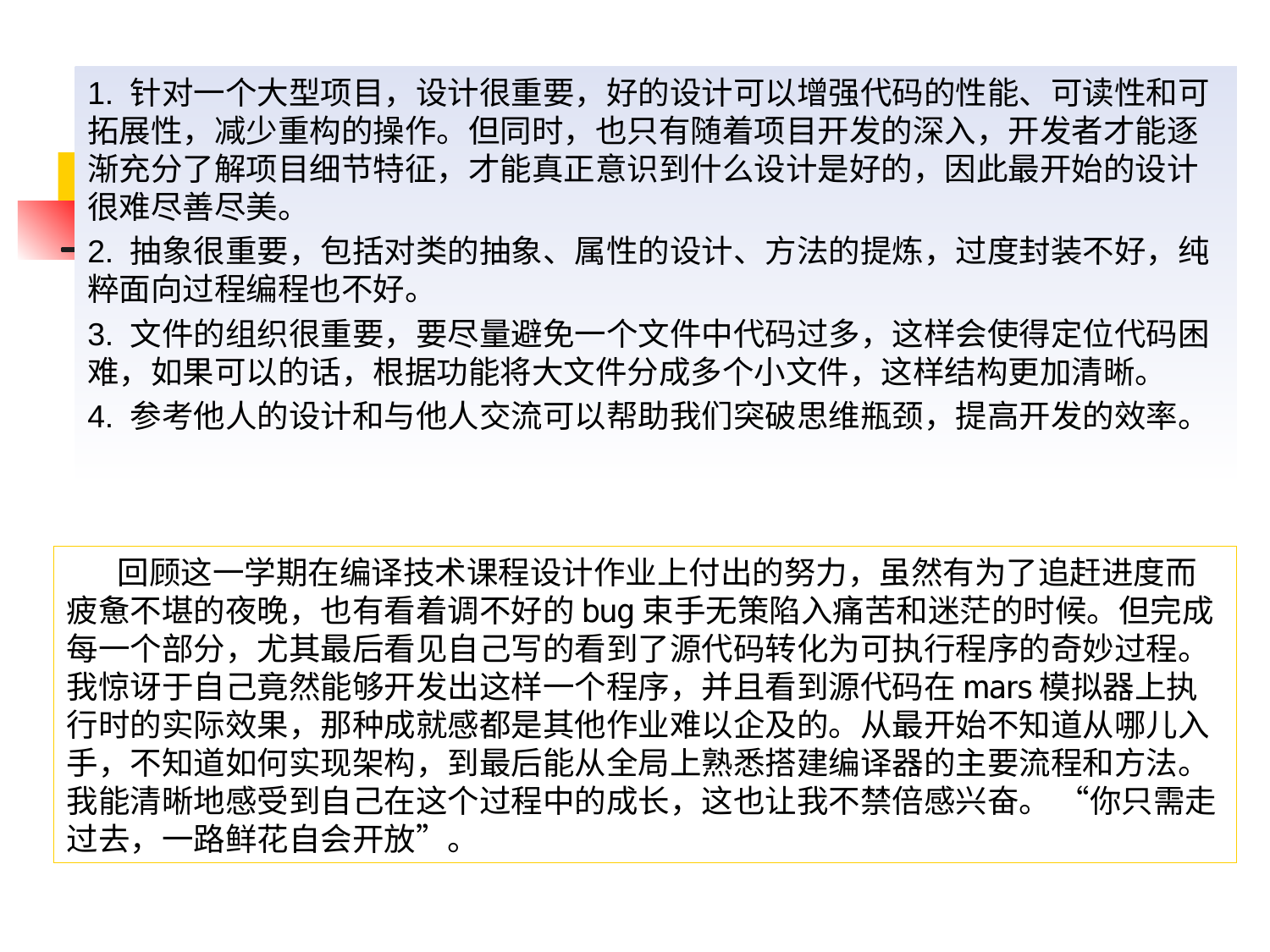

1. 针对一个大型项目，设计很重要，好的设计可以增强代码的性能、可读性和可拓展性，减少重构的操作。但同时，也只有随着项目开发的深入，开发者才能逐渐充分了解项目细节特征，才能真正意识到什么设计是好的，因此最开始的设计很难尽善尽美。
2. 抽象很重要，包括对类的抽象、属性的设计、方法的提炼，过度封装不好，纯粹面向过程编程也不好。
3. 文件的组织很重要，要尽量避免一个文件中代码过多，这样会使得定位代码困难，如果可以的话，根据功能将大文件分成多个小文件，这样结构更加清晰。
4. 参考他人的设计和与他人交流可以帮助我们突破思维瓶颈，提高开发的效率。

      回顾这一学期在编译技术课程设计作业上付出的努力，虽然有为了追赶进度而疲惫不堪的夜晚，也有看着调不好的bug束手无策陷入痛苦和迷茫的时候。但完成每一个部分，尤其最后看见自己写的看到了源代码转化为可执行程序的奇妙过程。我惊讶于自己竟然能够开发出这样一个程序，并且看到源代码在mars模拟器上执行时的实际效果，那种成就感都是其他作业难以企及的。从最开始不知道从哪儿入手，不知道如何实现架构，到最后能从全局上熟悉搭建编译器的主要流程和方法。我能清晰地感受到自己在这个过程中的成长，这也让我不禁倍感兴奋。 “你只需走过去，一路鲜花自会开放”。